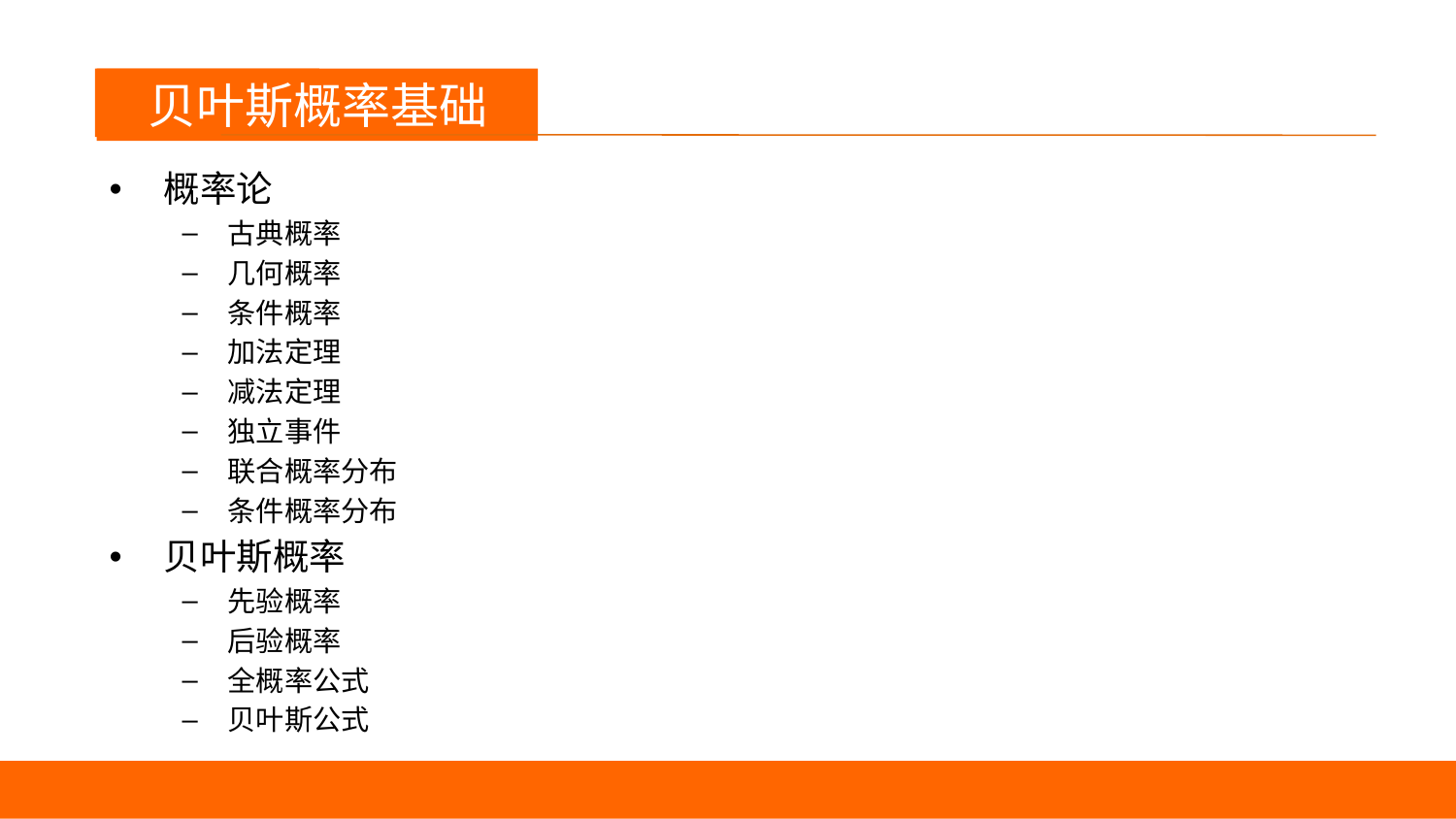

贝叶斯概率基础
概率论
古典概率
几何概率
条件概率
加法定理
减法定理
独立事件
联合概率分布
条件概率分布
贝叶斯概率
先验概率
后验概率
全概率公式
贝叶斯公式